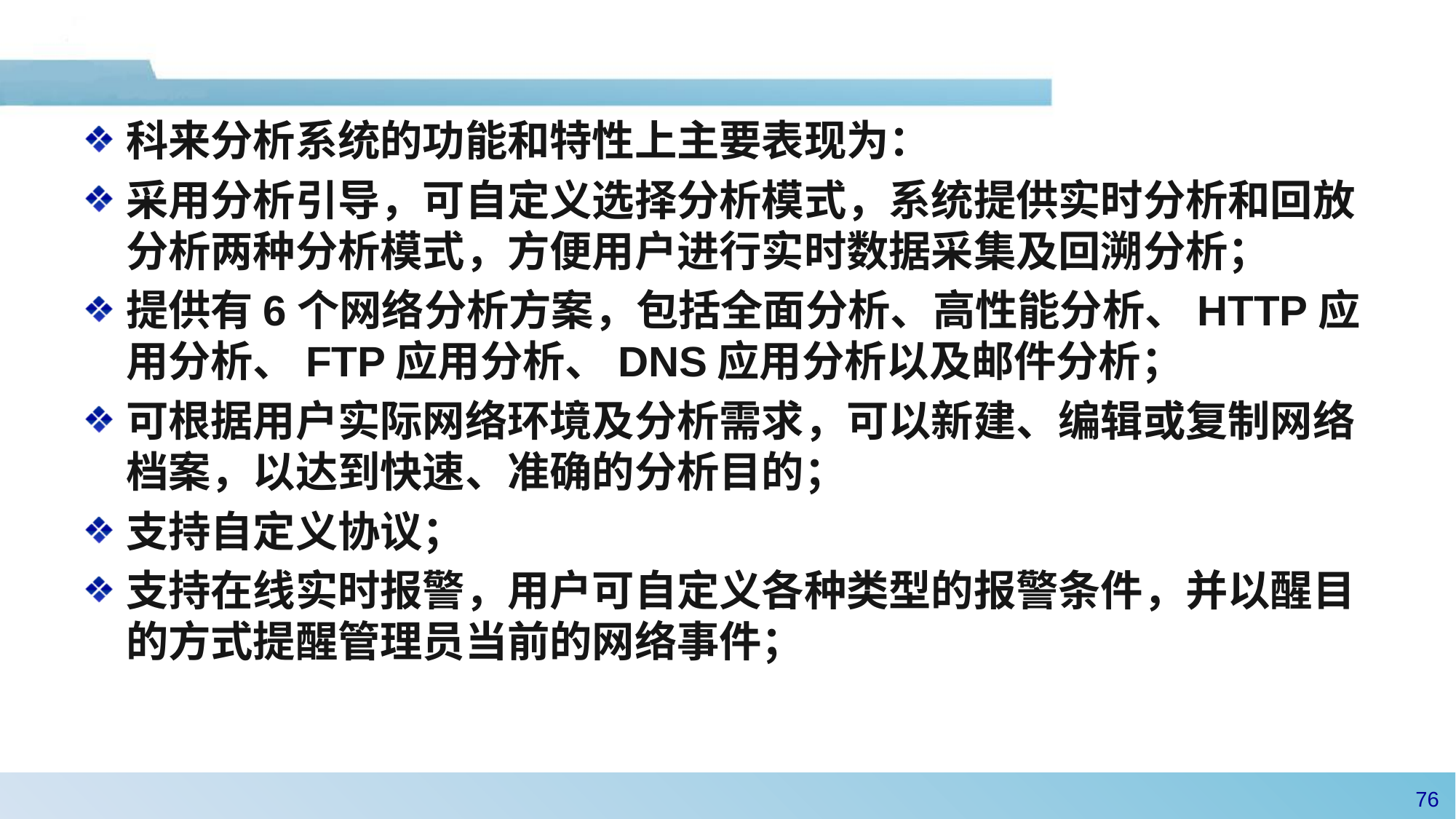

科来分析系统的功能和特性上主要表现为：
采用分析引导，可自定义选择分析模式，系统提供实时分析和回放分析两种分析模式，方便用户进行实时数据采集及回溯分析；
提供有6个网络分析方案，包括全面分析、高性能分析、HTTP应用分析、FTP应用分析、DNS应用分析以及邮件分析；
可根据用户实际网络环境及分析需求，可以新建、编辑或复制网络档案，以达到快速、准确的分析目的；
支持自定义协议；
支持在线实时报警，用户可自定义各种类型的报警条件，并以醒目的方式提醒管理员当前的网络事件；
76